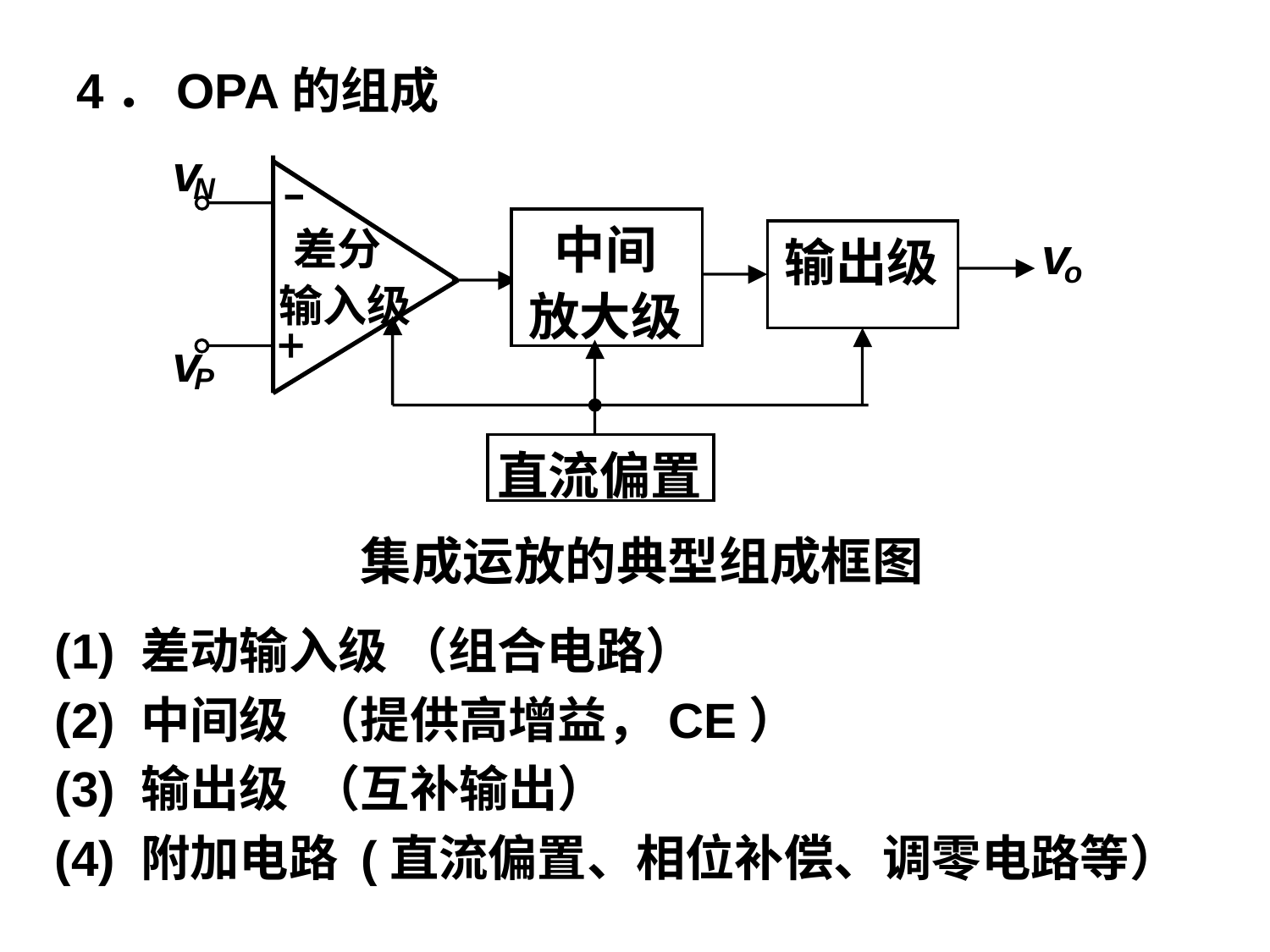

4．OPA的组成

v

N

中间

差分
v

输出级
o

输入级

放大级

v

P

直流偏置

集成运放的典型组成框图

(1) 差动输入级 （组合电路）
(2) 中间级  （提供高增益，CE）
(3) 输出级  （互补输出）
(4) 附加电路 (直流偏置、相位补偿、调零电路等）